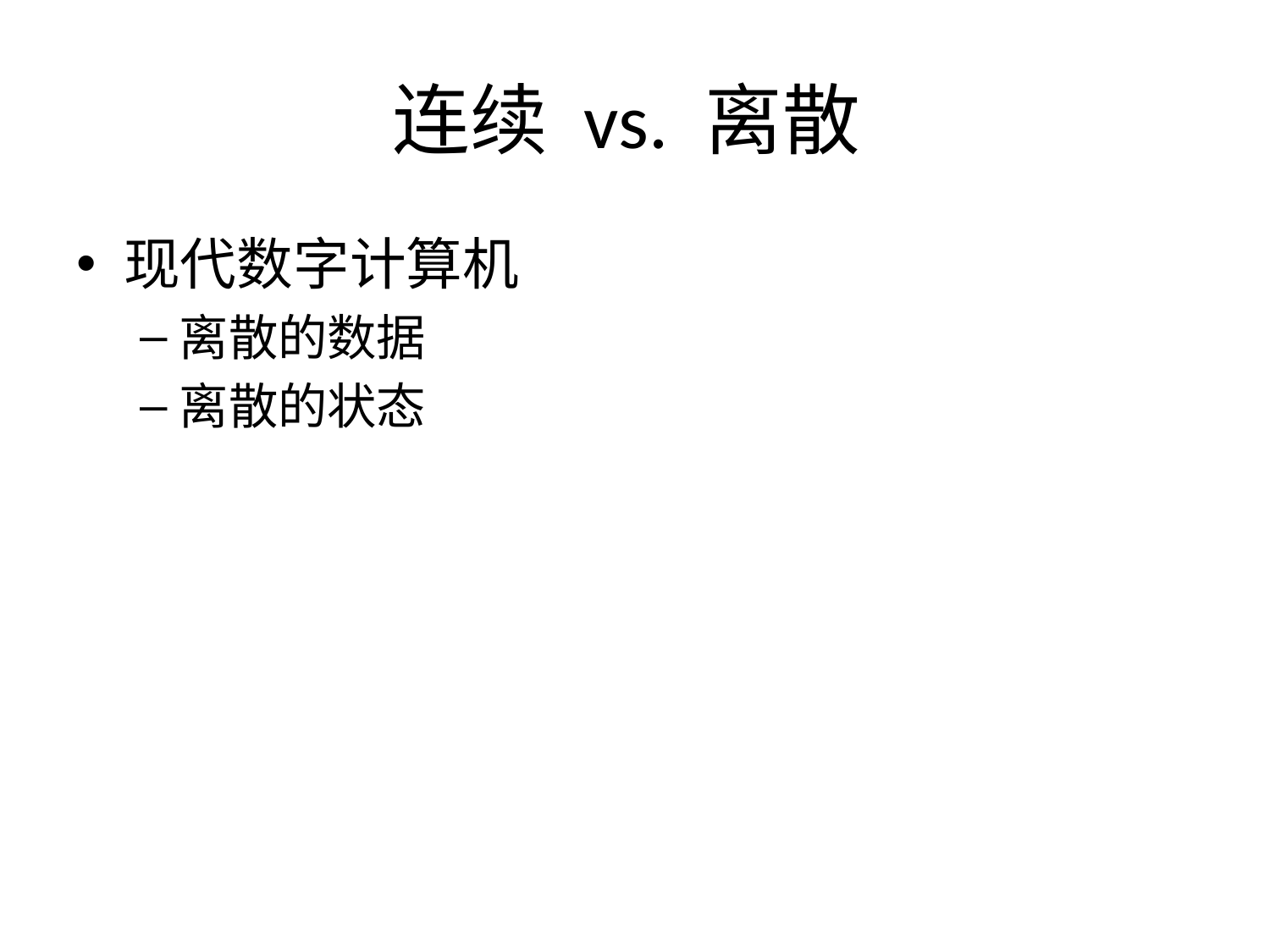

# 连续 vs. 离散
现代数字计算机
离散的数据
离散的状态